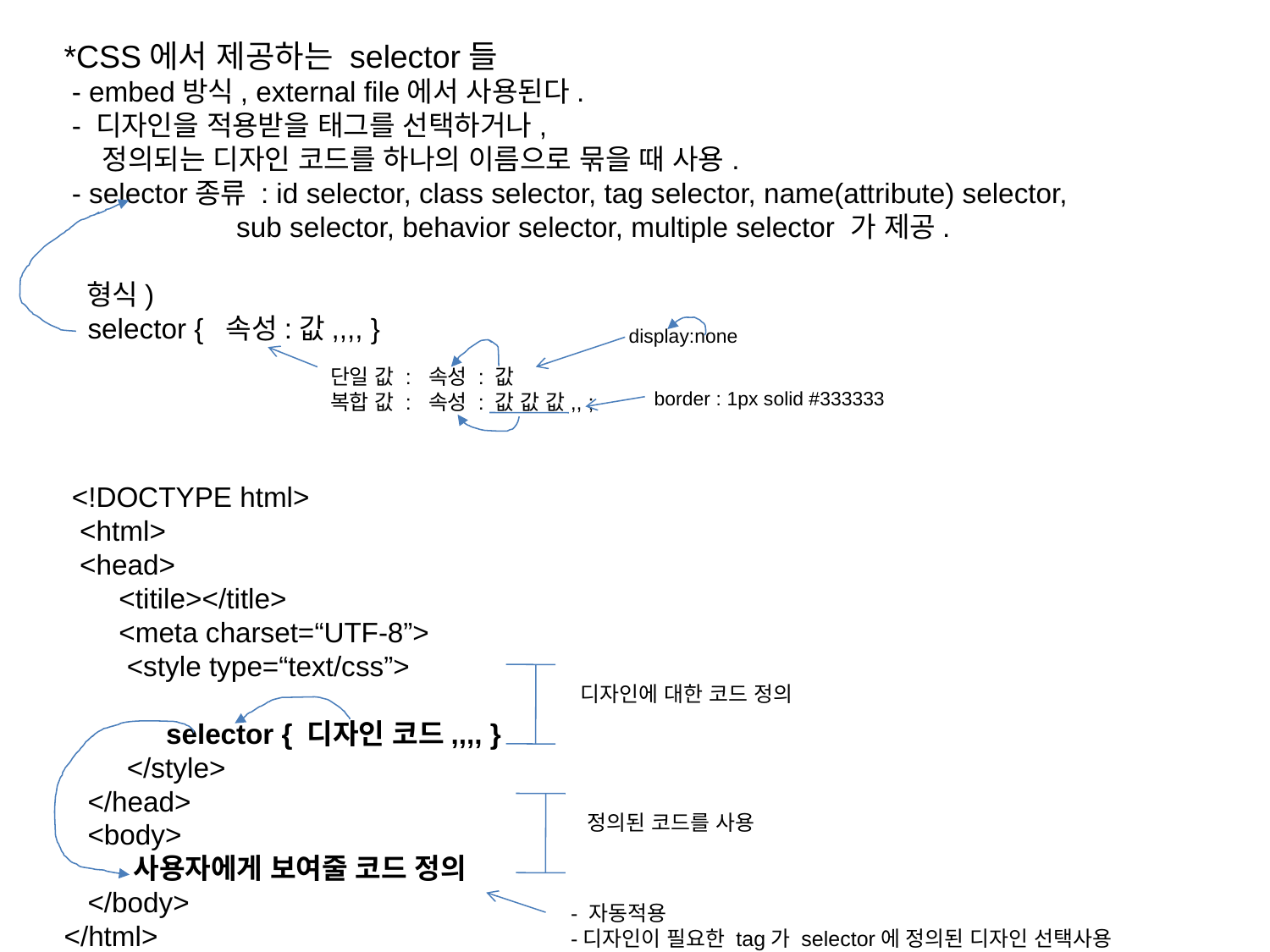

*CSS에서 제공하는 selector들
 - embed방식, external file에서 사용된다.
 - 디자인을 적용받을 태그를 선택하거나,
    정의되는 디자인 코드를 하나의 이름으로 묶을 때 사용.
 - selector종류 : id selector, class selector, tag selector, name(attribute) selector,
                      sub selector, behavior selector, multiple selector 가 제공.

  형식)
   selector {  속성:값,,,, }

 <!DOCTYPE html>
  <html>
  <head>
       <titile></title>
       <meta charset=“UTF-8”>
        <style type=“text/css”>

             selector { 디자인 코드,,,, }
        </style>
   </head>
   <body>
        사용자에게 보여줄 코드 정의
   </body>
</html>

display:none

단일 값 :  속성 : 값
복합 값 :  속성 : 값 값 값,, ;
border : 1px solid #333333

디자인에 대한 코드 정의

정의된 코드를 사용
- 자동적용
-디자인이 필요한 tag가 selector에 정의된 디자인 선택사용